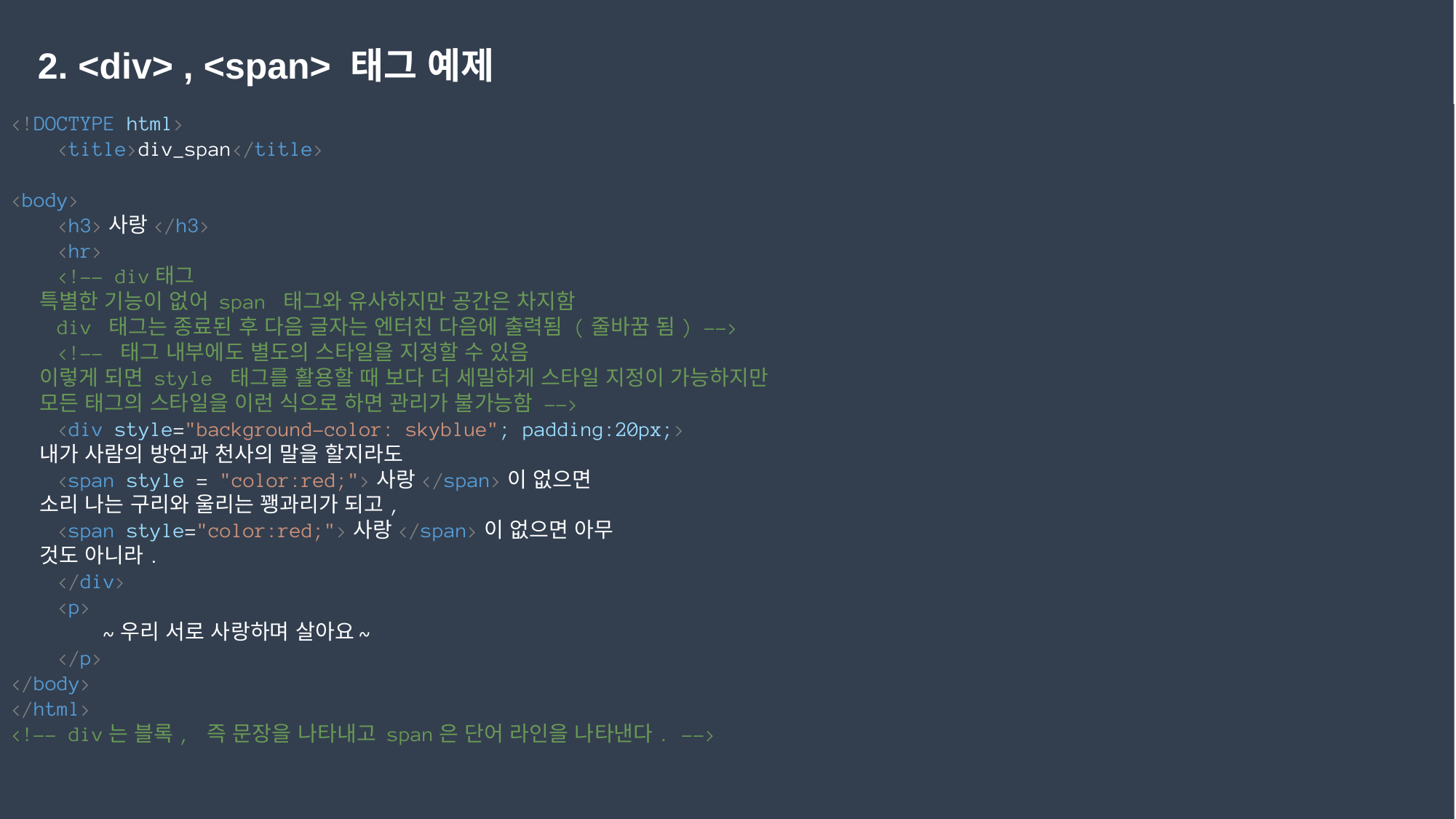

2. <div> , <span> 태그 예제
<!DOCTYPE html>
    <title>div_span</title>
<body>
    <h3>사랑</h3>
    <hr>
    <!-- div태그
    특별한 기능이 없어 span 태그와 유사하지만 공간은 차지함
    div 태그는 종료된 후 다음 글자는 엔터친 다음에 출력됨 (줄바꿈 됨) -->
    <!-- 태그 내부에도 별도의 스타일을 지정할 수 있음
    이렇게 되면 style 태그를 활용할 때 보다 더 세밀하게 스타일 지정이 가능하지만
    모든 태그의 스타일을 이런 식으로 하면 관리가 불가능함 -->
    <div style="background-color: skyblue"; padding:20px;>
    내가 사람의 방언과 천사의 말을 할지라도
    <span style = "color:red;">사랑</span>이 없으면
    소리 나는 구리와 울리는 꽹과리가 되고,
    <span style="color:red;">사랑</span>이 없으면 아무
    것도 아니라.
    </div>
    <p>
        ~우리 서로 사랑하며 살아요~
    </p>
</body>
</html>
<!-- div는 블록, 즉 문장을 나타내고 span은 단어 라인을 나타낸다. -->
2023-02-14
권민지